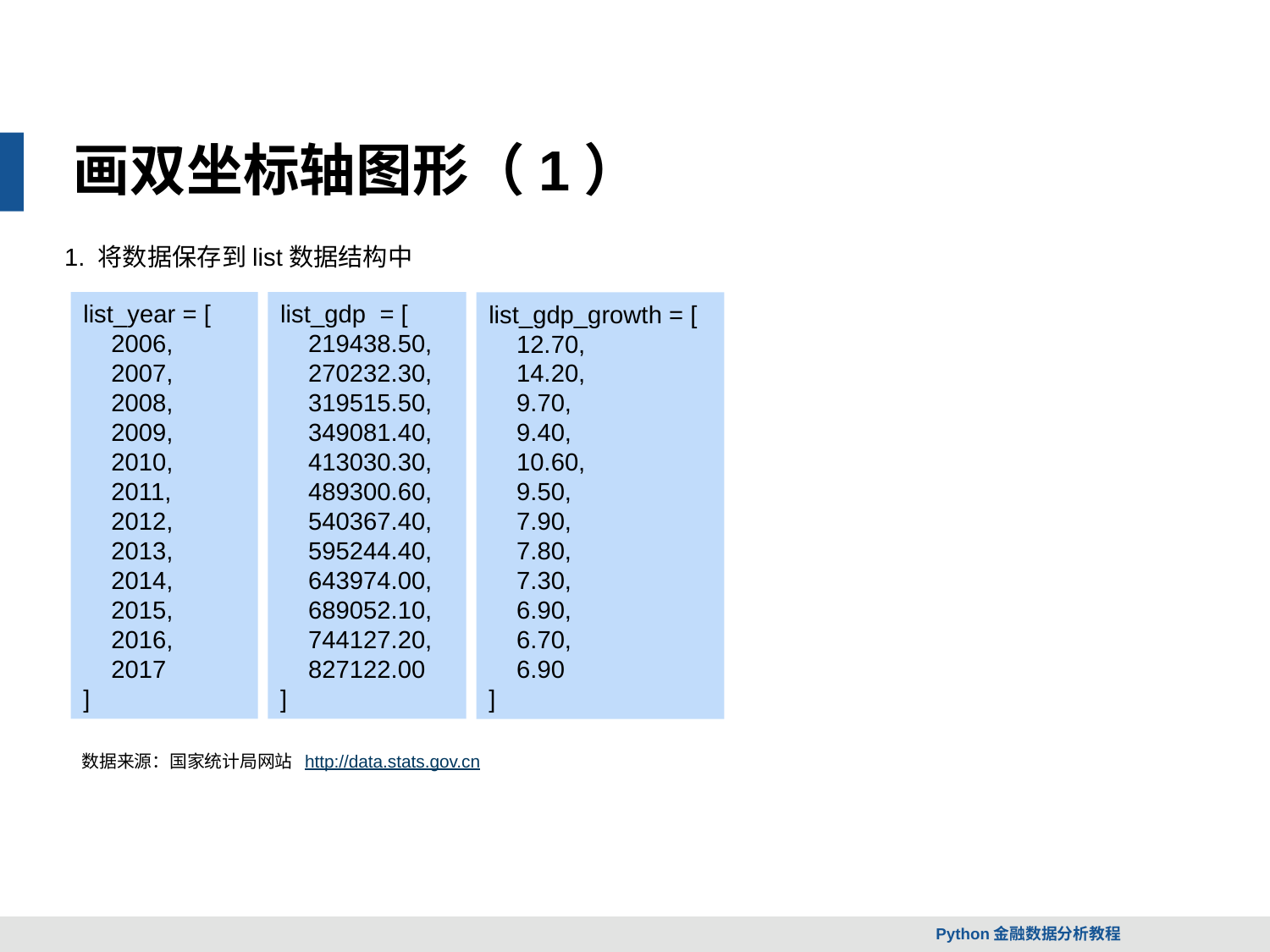

画双坐标轴图形（1）
1. 将数据保存到list数据结构中
list_year = [
    2006,
    2007,
    2008,
    2009,
    2010,
    2011,
    2012,
    2013,
    2014,
    2015,
    2016,
    2017
]
list_gdp  = [
    219438.50,
    270232.30,
    319515.50,
    349081.40,
    413030.30,
    489300.60,
    540367.40,
    595244.40,
    643974.00,
    689052.10,
    744127.20,
    827122.00
]
list_gdp_growth = [
    12.70,
    14.20,
    9.70,
    9.40,
    10.60,
    9.50,
    7.90,
    7.80,
    7.30,
    6.90,
    6.70,
    6.90
]
数据来源：国家统计局网站  http://data.stats.gov.cn
Python金融数据分析教程